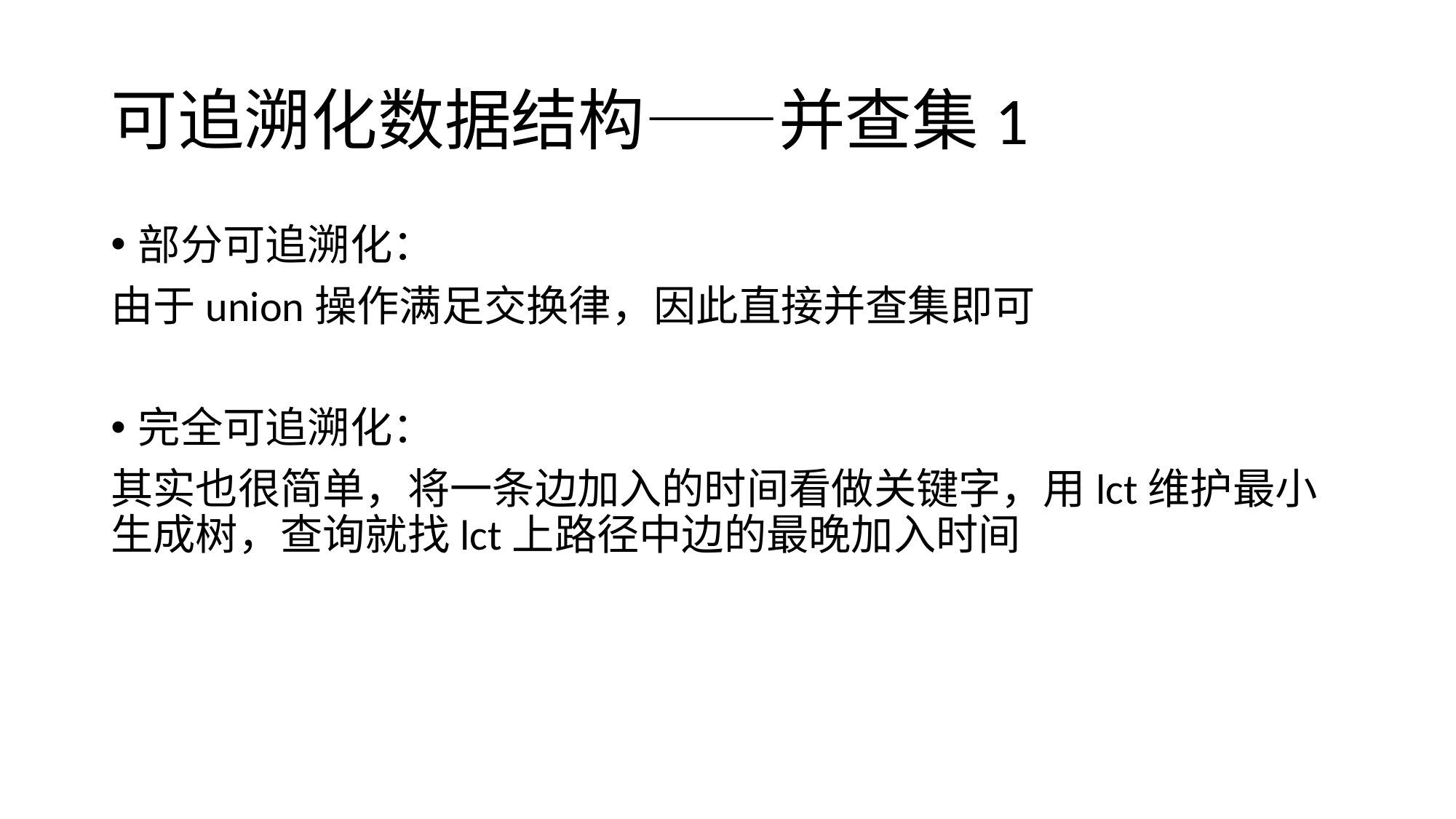

# 可追溯化数据结构——并查集1
部分可追溯化：
由于union操作满足交换律，因此直接并查集即可

完全可追溯化：
其实也很简单，将一条边加入的时间看做关键字，用lct维护最小生成树，查询就找lct上路径中边的最晚加入时间